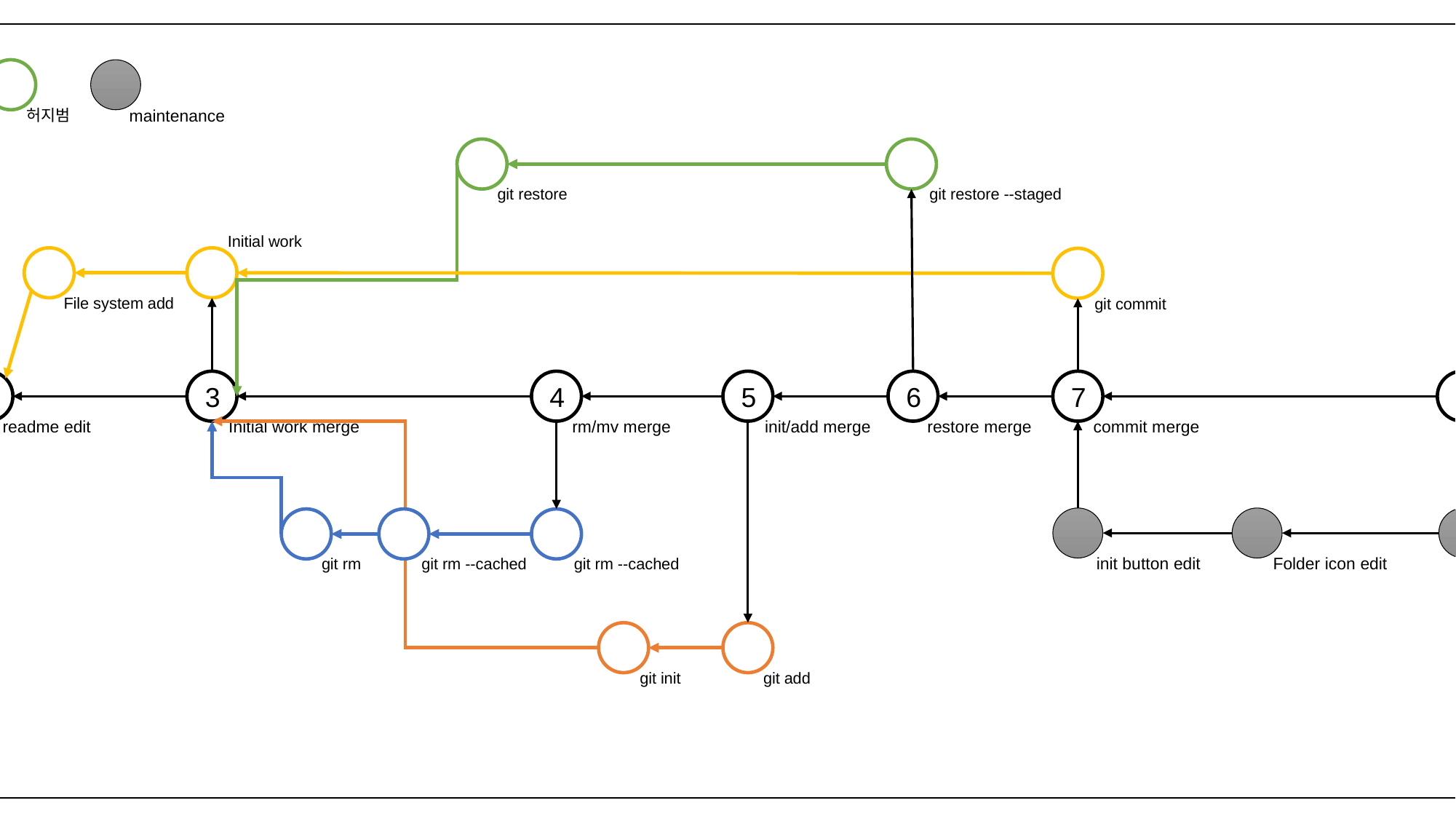

main

김서해

김승진

임종승

허지범

maintenance

git restore

git restore --staged
Initial work

File system add

git commit
0
Init commit
1
Use Case
2
readme edit
3
Initial work merge
4
rm/mv merge
5
init/add merge
6
restore merge
7
commit merge
8
commit merge

init button edit

Folder icon edit

readme edit

git rm

git rm --cached

git rm --cached

git init

git add